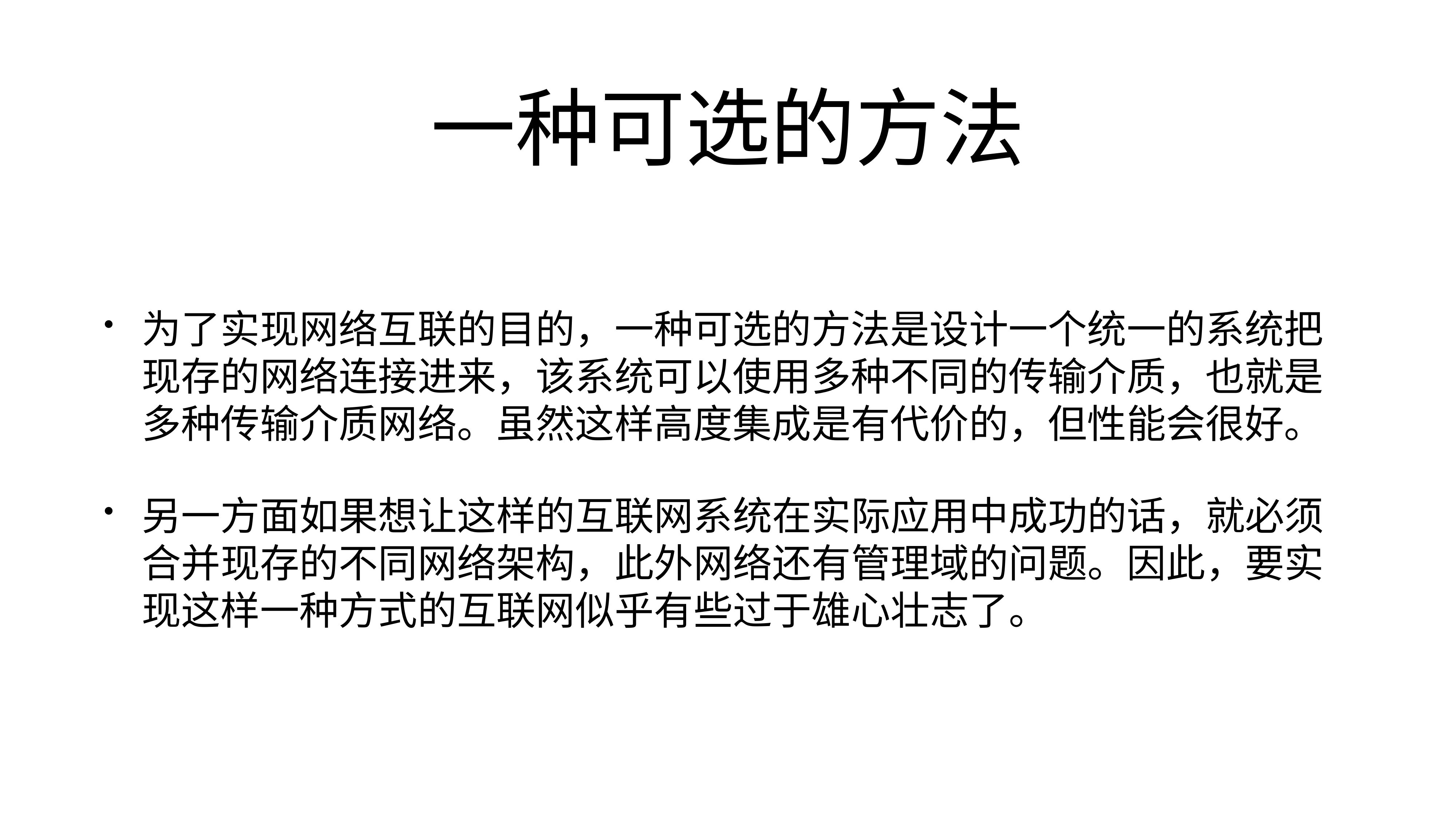

# 一种可选的方法
为了实现网络互联的目的，一种可选的方法是设计一个统一的系统把现存的网络连接进来，该系统可以使用多种不同的传输介质，也就是多种传输介质网络。虽然这样高度集成是有代价的，但性能会很好。
另一方面如果想让这样的互联网系统在实际应用中成功的话，就必须合并现存的不同网络架构，此外网络还有管理域的问题。因此，要实现这样一种方式的互联网似乎有些过于雄心壮志了。